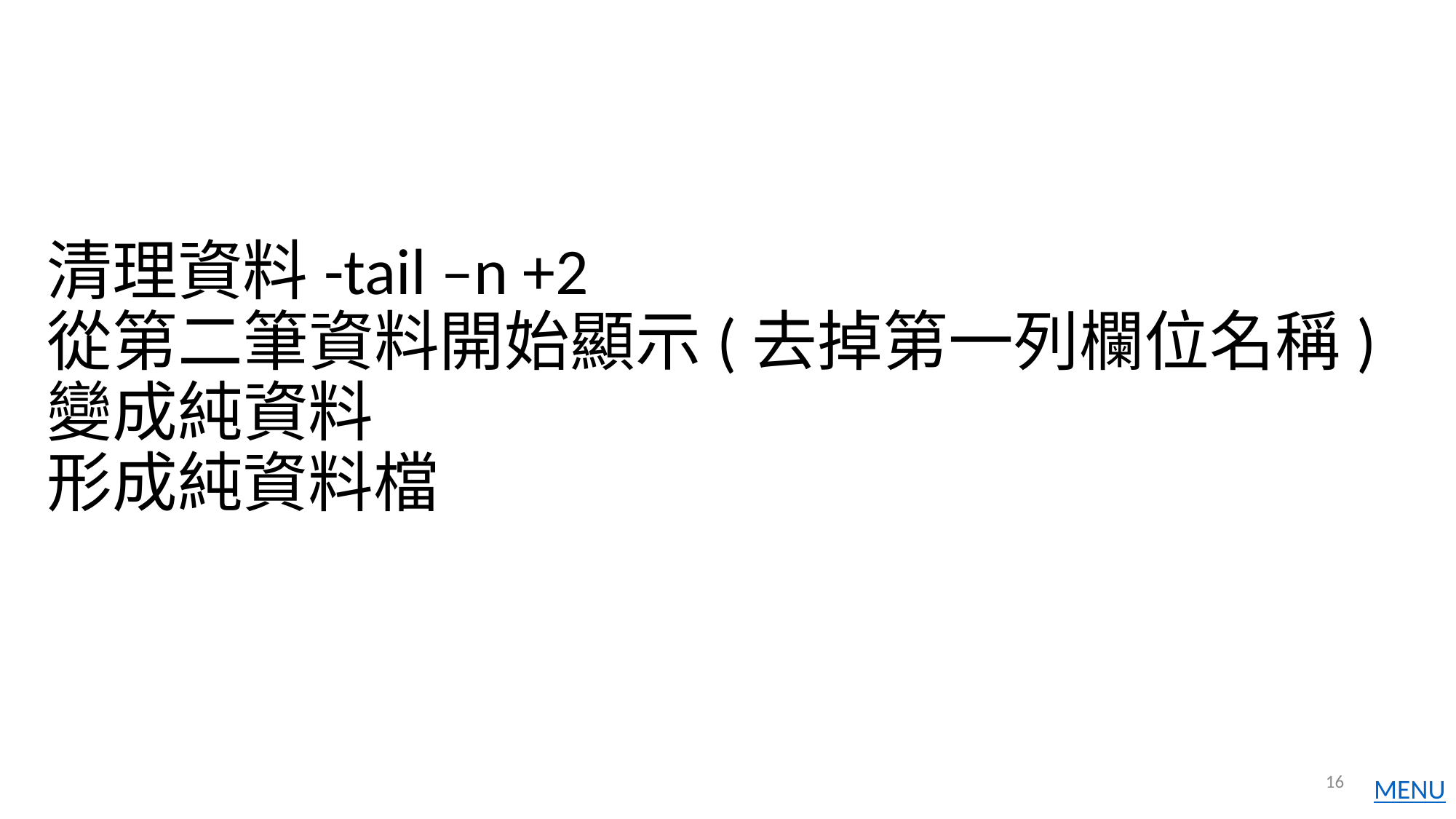

# 清理資料-tail –n +2 從第二筆資料開始顯示(去掉第一列欄位名稱) 變成純資料 形成純資料檔
16